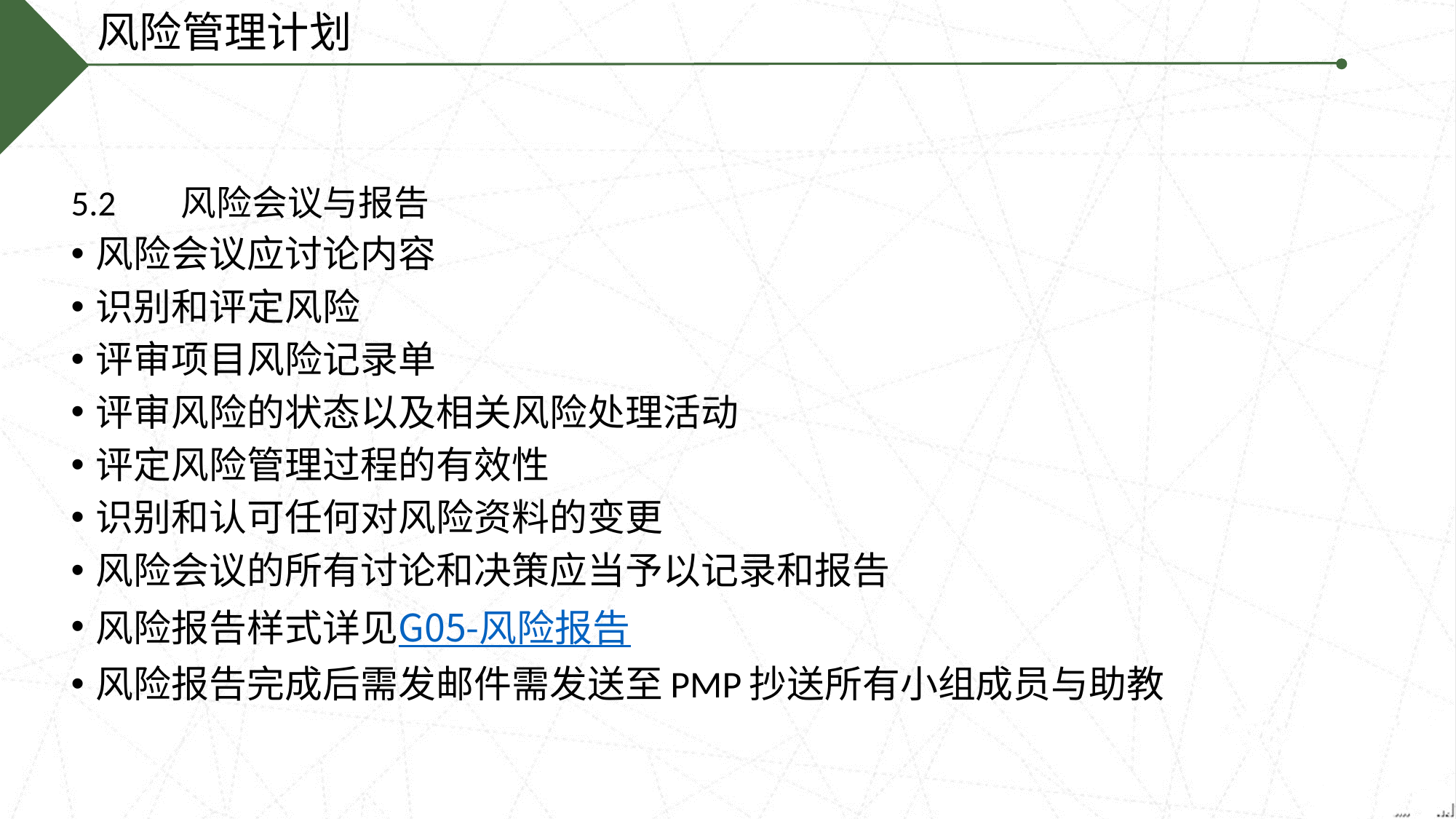

风险管理计划

5.2	风险会议与报告
风险会议应讨论内容
识别和评定风险
评审项目风险记录单
评审风险的状态以及相关风险处理活动
评定风险管理过程的有效性
识别和认可任何对风险资料的变更
风险会议的所有讨论和决策应当予以记录和报告
风险报告样式详见G05-风险报告
风险报告完成后需发邮件需发送至PMP抄送所有小组成员与助教